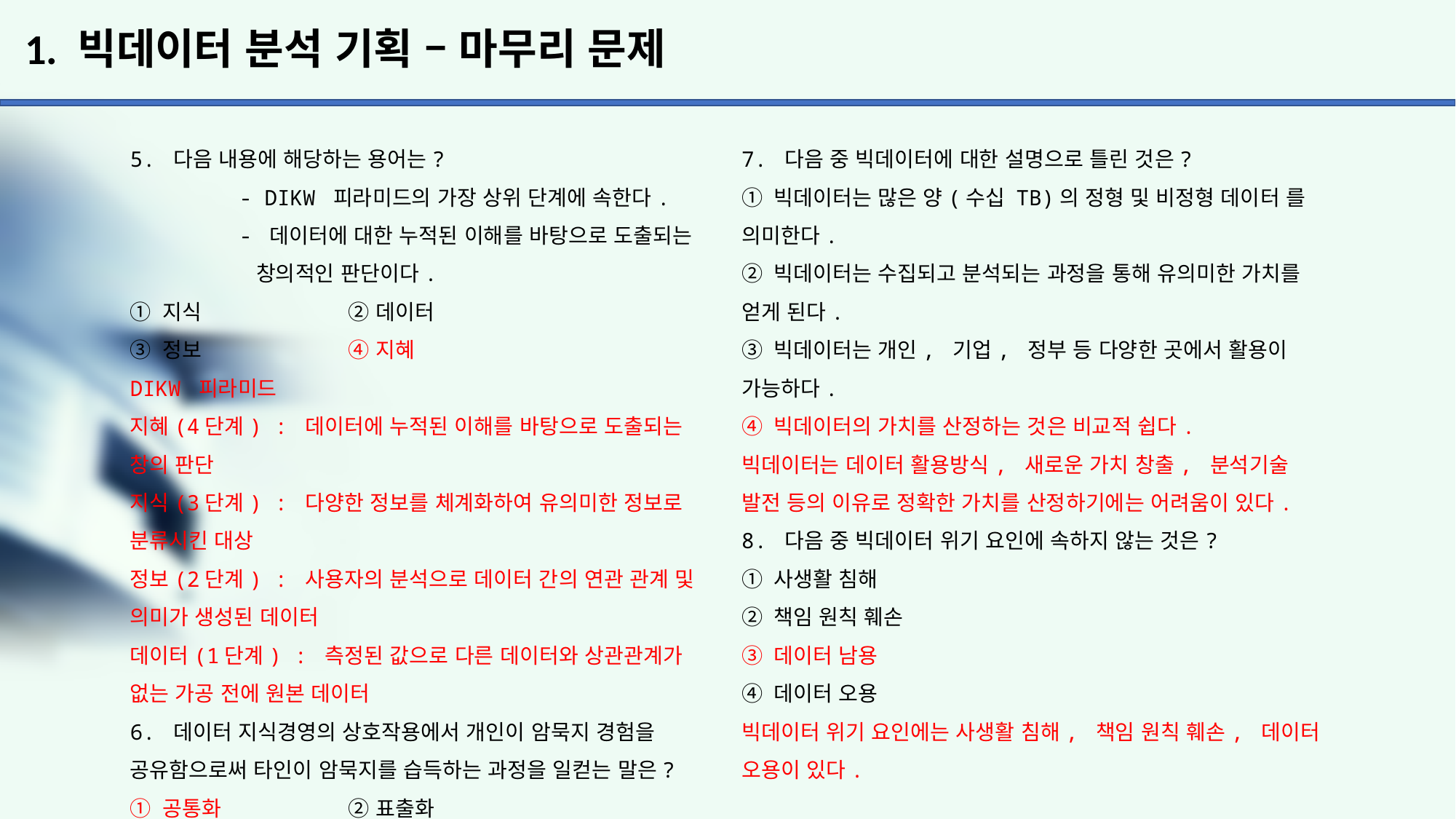

# 1. 빅데이터 분석 기획 – 마무리 문제
5. 다음 내용에 해당하는 용어는?
	- DIKW 피라미드의 가장 상위 단계에 속한다.
	- 데이터에 대한 누적된 이해를 바탕으로 도출되는
	  창의적인 판단이다.
① 지식		② 데이터
③ 정보		④ 지혜
DIKW 피라미드
지혜(4단계) : 데이터에 누적된 이해를 바탕으로 도출되는 창의 판단
지식(3단계) : 다양한 정보를 체계화하여 유의미한 정보로 분류시킨 대상
정보(2단계) : 사용자의 분석으로 데이터 간의 연관 관계 및 의미가 생성된 데이터
데이터(1단계) : 측정된 값으로 다른 데이터와 상관관계가
없는 가공 전에 원본 데이터
6. 데이터 지식경영의 상호작용에서 개인이 암묵지 경험을 공유함으로써 타인이 암묵지를 습득하는 과정을 일컫는 말은?
① 공통화 		② 표출화
③ 연결화 		④ 내면화
암묵지 : 일정 시간 학습을 통해서 개인이 익히게 되는 지식으로 다른 사람에게 공유하기 어렵다.
형식지 : 문서화된 지식으로 전달과 공유가 용이하다.
데이터 지식경영의 상호작용에서 개인이 암묵지 경험을 공유함으로써 타인이 암묵지를 습득하는 과정은 공통화이다.
표출화 : 암묵지를 문서화 혹은 정형화하여 형식지로 만드는 과정
연결화 : 형식지의 경험이 공유되어 새로운 지식이 생기는 과정
내면화 : 형식지를 스스로 학습하여 개인의 암묵지로 만드는 과정
7. 다음 중 빅데이터에 대한 설명으로 틀린 것은?
① 빅데이터는 많은 양(수십 TB)의 정형 및 비정형 데이터 를 의미한다.
② 빅데이터는 수집되고 분석되는 과정을 통해 유의미한 가치를 얻게 된다.
③ 빅데이터는 개인, 기업, 정부 등 다양한 곳에서 활용이 가능하다.
④ 빅데이터의 가치를 산정하는 것은 비교적 쉽다.
빅데이터는 데이터 활용방식, 새로운 가치 창출, 분석기술 발전 등의 이유로 정확한 가치를 산정하기에는 어려움이 있다.
8. 다음 중 빅데이터 위기 요인에 속하지 않는 것은?
① 사생활 침해
② 책임 원칙 훼손
③ 데이터 남용
④ 데이터 오용
빅데이터 위기 요인에는 사생활 침해, 책임 원칙 훼손, 데이터 오용이 있다.